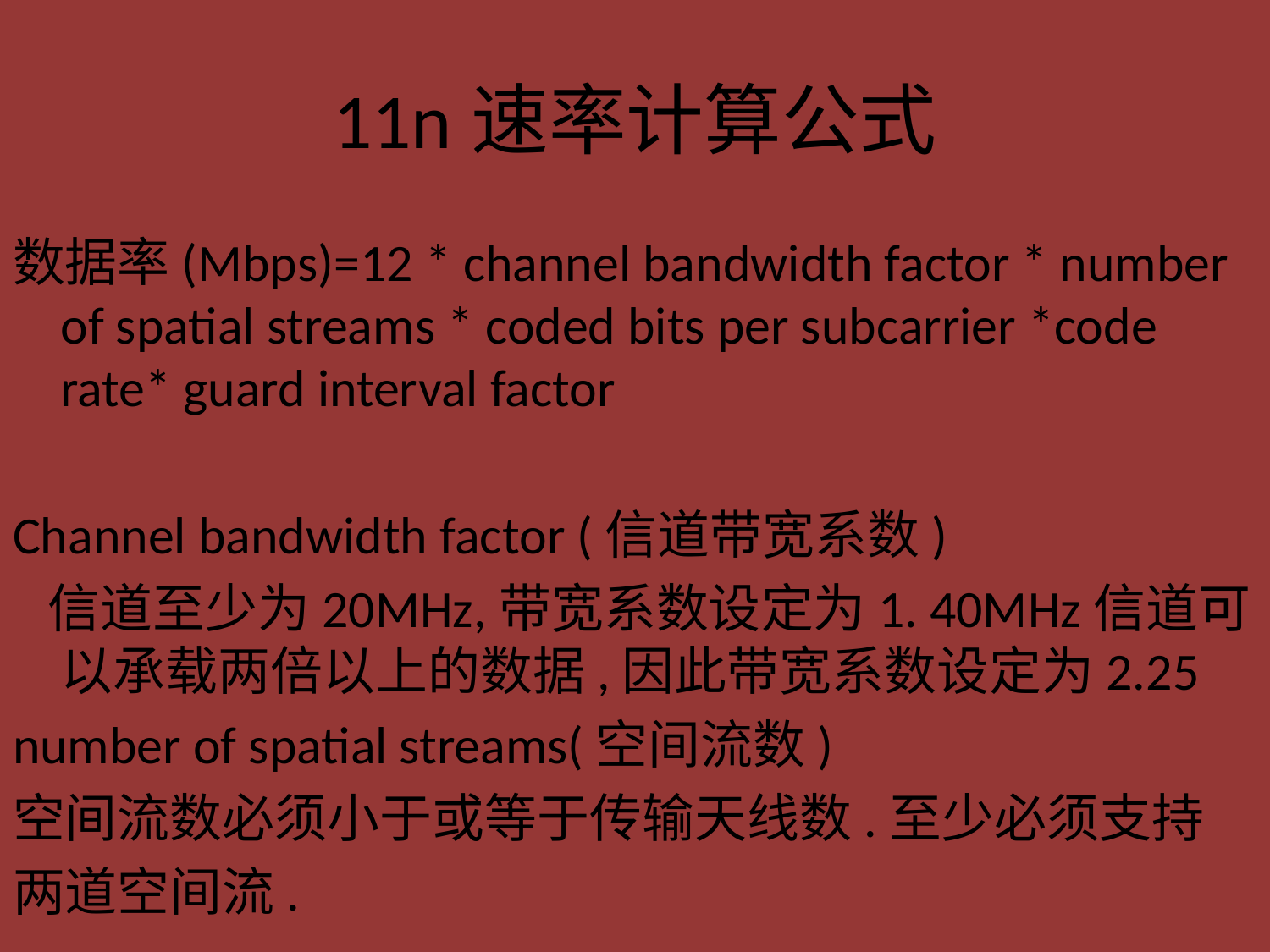

# 11n速率计算公式
数据率(Mbps)=12 * channel bandwidth factor * number of spatial streams * coded bits per subcarrier *code rate* guard interval factor

Channel bandwidth factor (信道带宽系数)
  信道至少为20MHz,带宽系数设定为1. 40MHz信道可以承载两倍以上的数据,因此带宽系数设定为2.25
number of spatial streams(空间流数)
空间流数必须小于或等于传输天线数.至少必须支持
两道空间流.